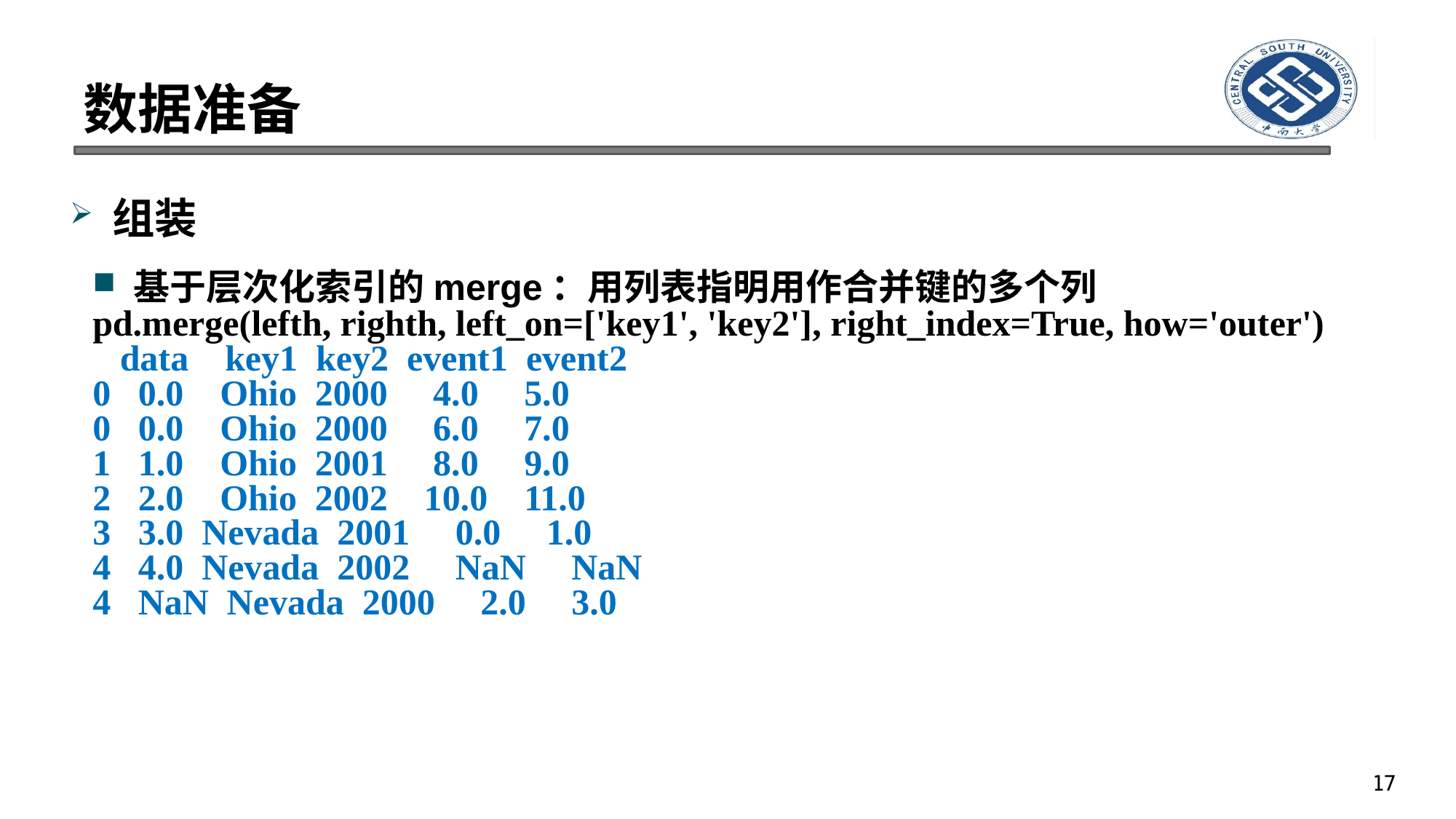

# 数据准备
组装
基于层次化索引的merge：用列表指明用作合并键的多个列
pd.merge(lefth, righth, left_on=['key1', 'key2'], right_index=True, how='outer')
   data    key1  key2  event1  event2
0   0.0    Ohio  2000     4.0     5.0
0   0.0    Ohio  2000     6.0     7.0
1   1.0    Ohio  2001     8.0     9.0
2   2.0    Ohio  2002    10.0    11.0
3   3.0  Nevada  2001     0.0     1.0
4   4.0  Nevada  2002     NaN     NaN
4   NaN  Nevada  2000     2.0     3.0

17